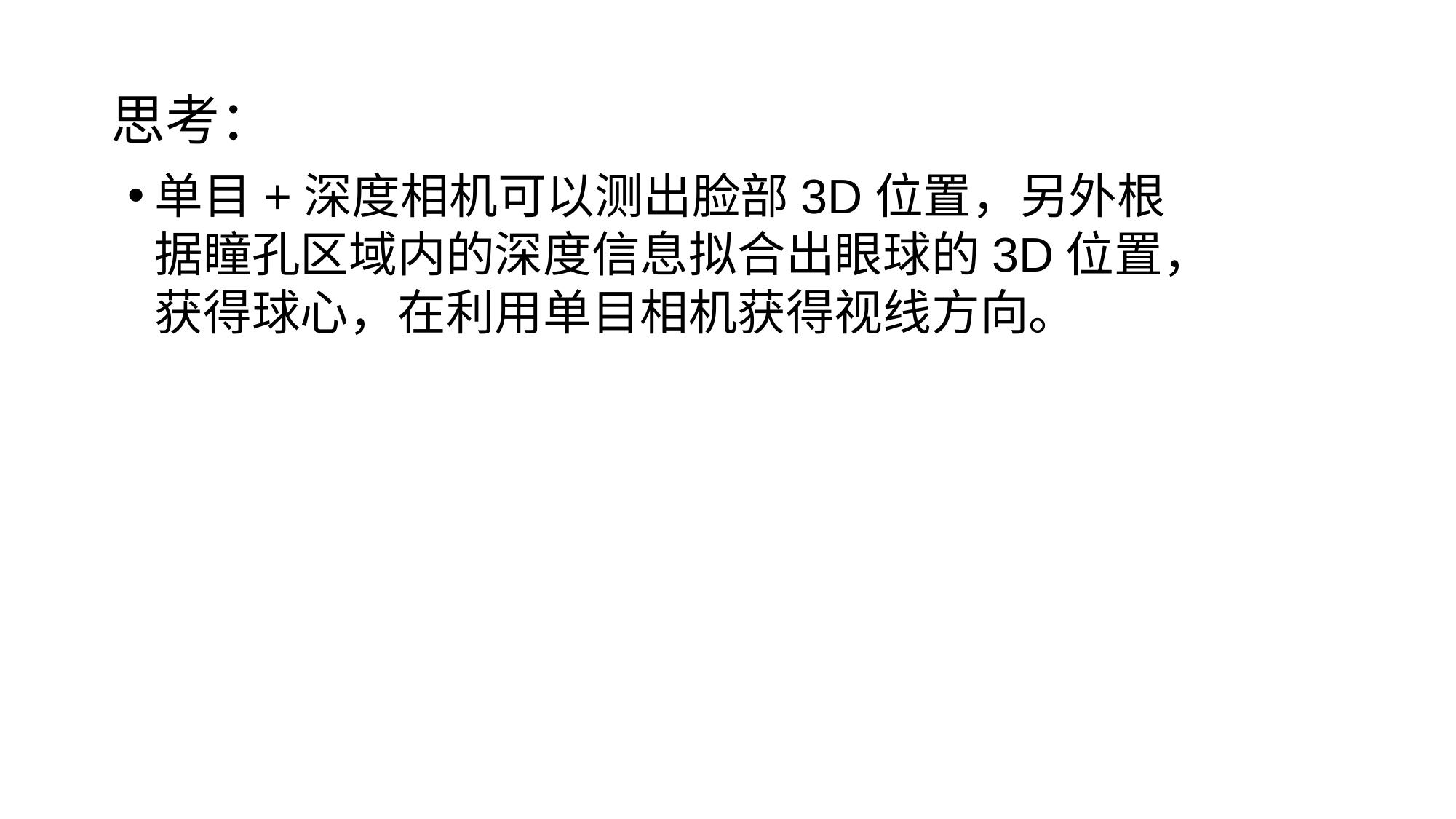

# 思考：
单目+深度相机可以测出脸部3D位置，另外根据瞳孔区域内的深度信息拟合出眼球的3D位置，获得球心，在利用单目相机获得视线方向。